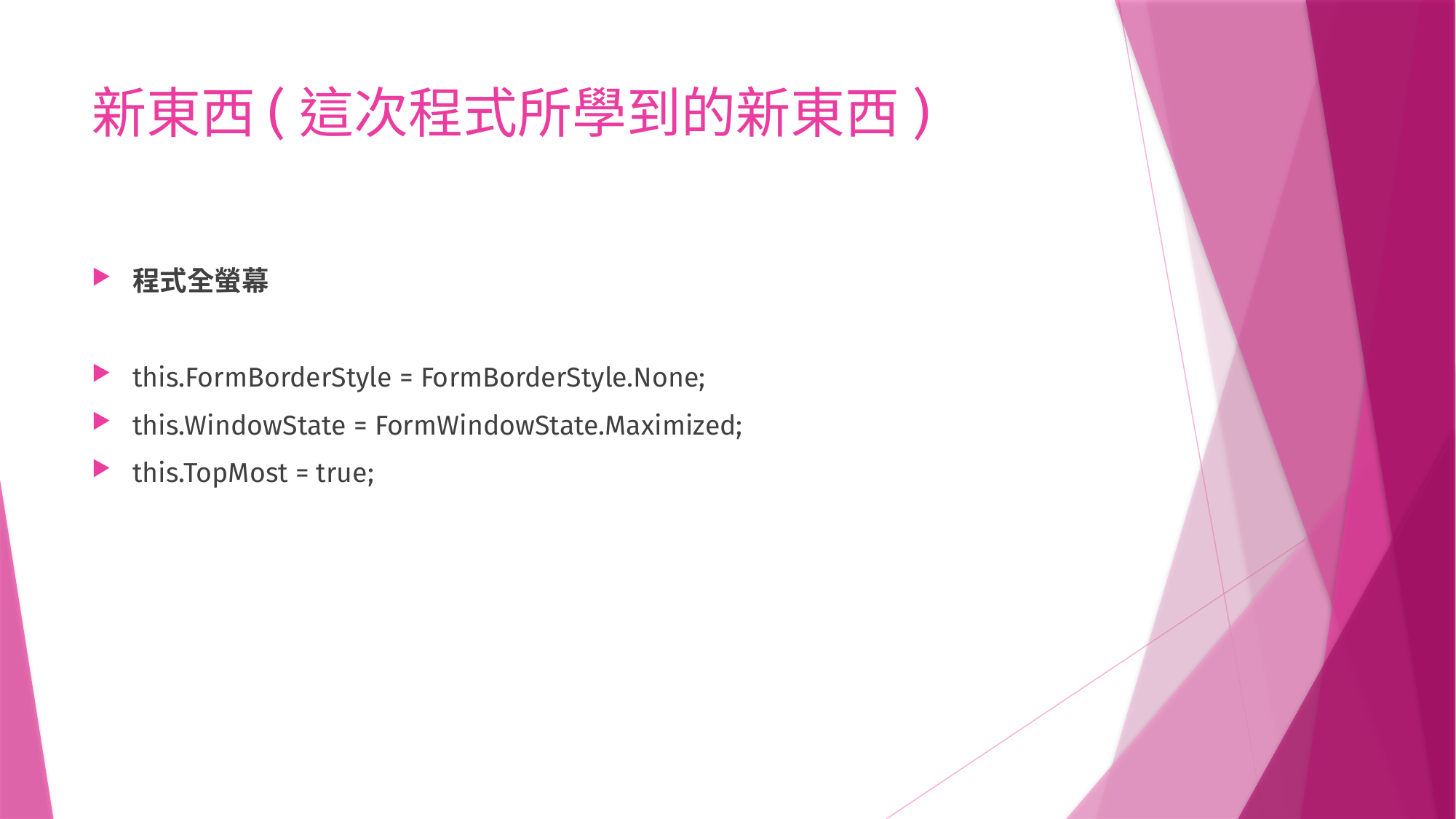

# 新東西(這次程式所學到的新東西)
程式全螢幕

this.FormBorderStyle = FormBorderStyle.None;
this.WindowState = FormWindowState.Maximized;
this.TopMost = true;